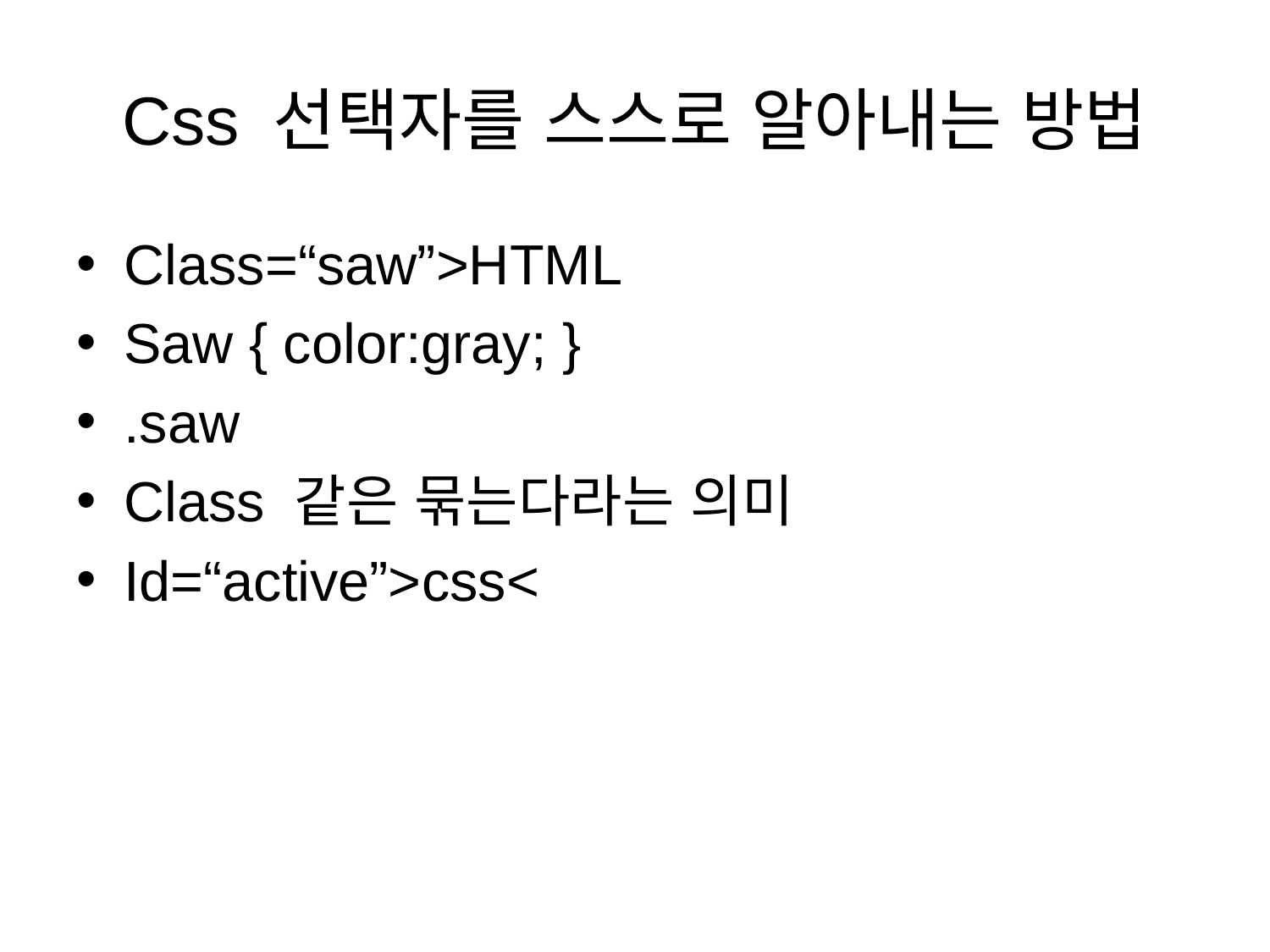

# Css 선택자를 스스로 알아내는 방법
Class=“saw”>HTML
Saw { color:gray; }
.saw
Class 같은 묶는다라는 의미
Id=“active”>css<